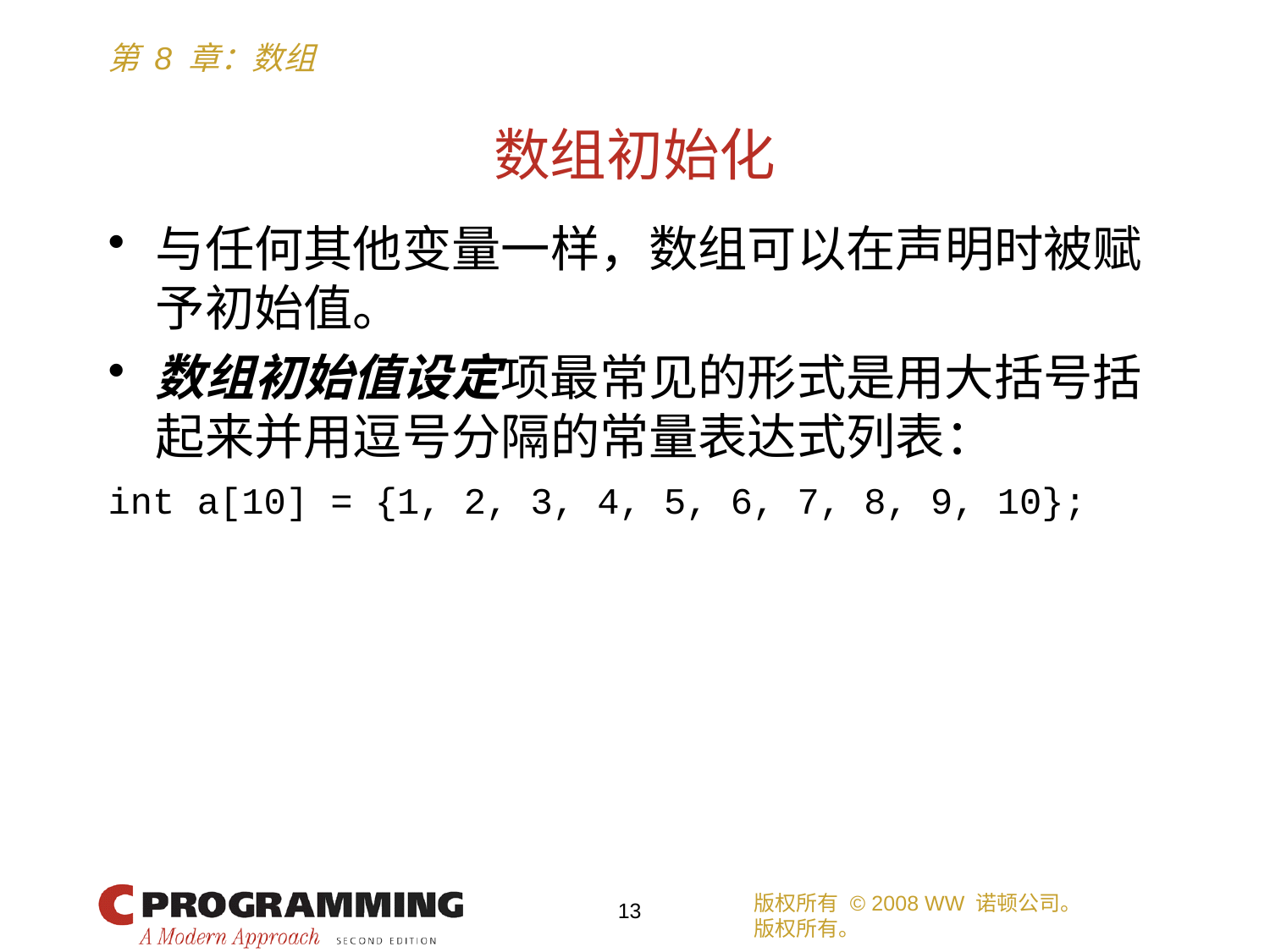

# 数组初始化
与任何其他变量一样，数组可以在声明时被赋予初始值。
数组初始值设定项最常见的形式是用大括号括起来并用逗号分隔的常量表达式列表：
int a[10] = {1, 2, 3, 4, 5, 6, 7, 8, 9, 10};
版权所有 © 2008 WW 诺顿公司。
版权所有。
13